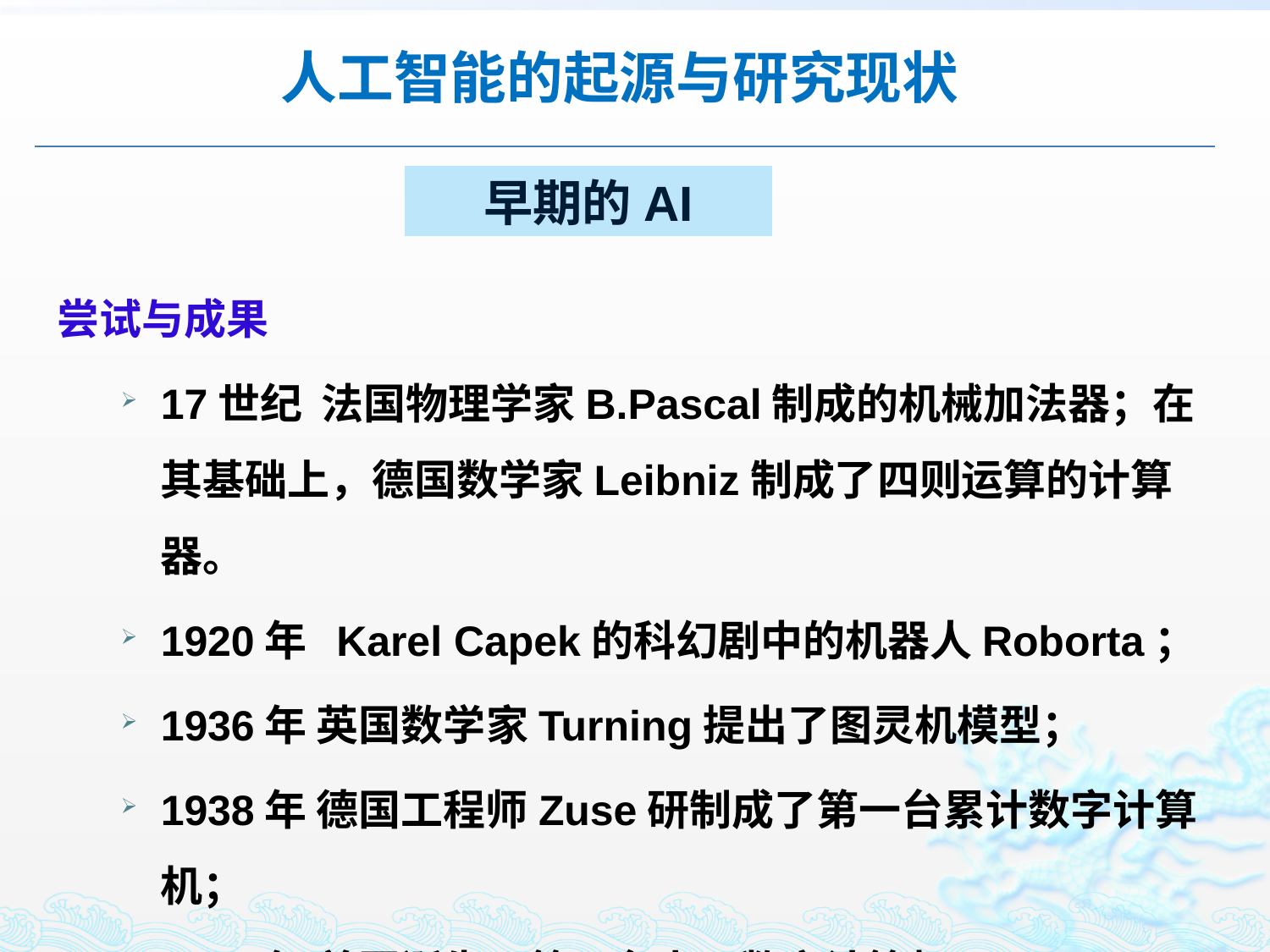

人工智能的起源与研究现状
早期的AI
尝试与成果
17世纪  法国物理学家B.Pascal制成的机械加法器；在其基础上，德国数学家Leibniz制成了四则运算的计算器。
1920年  Karel Capek的科幻剧中的机器人Roborta；
1936年 英国数学家Turning提出了图灵机模型；
1938年 德国工程师Zuse研制成了第一台累计数字计算机；
1946年 美国诞生了第一台电子数字计算机ENIAC；